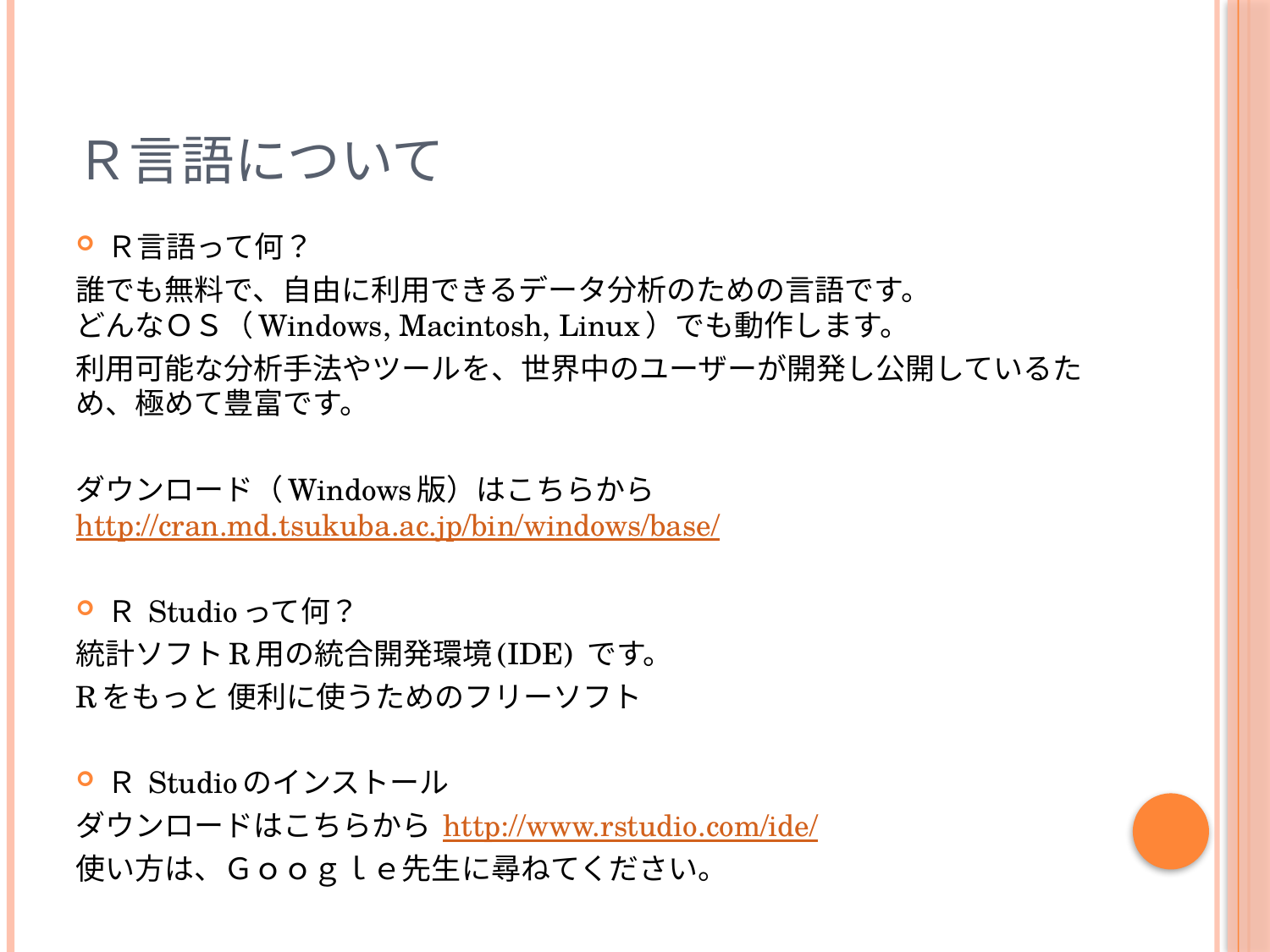

# Ｒ言語について
Ｒ言語って何？
誰でも無料で、自由に利用できるデータ分析のための言語です。
どんなＯＳ（Windows, Macintosh, Linux）でも動作します。
利用可能な分析手法やツールを、世界中のユーザーが開発し公開しているため、極めて豊富です。

ダウンロード（Windows版）はこちらから http://cran.md.tsukuba.ac.jp/bin/windows/base/
Ｒ Studioって何？
統計ソフトR用の統合開発環境(IDE) です。
Rをもっと 便利に使うためのフリーソフト

Ｒ Studioのインストール
ダウンロードはこちらから http://www.rstudio.com/ide/
使い方は、Ｇｏｏｇｌｅ先生に尋ねてください。